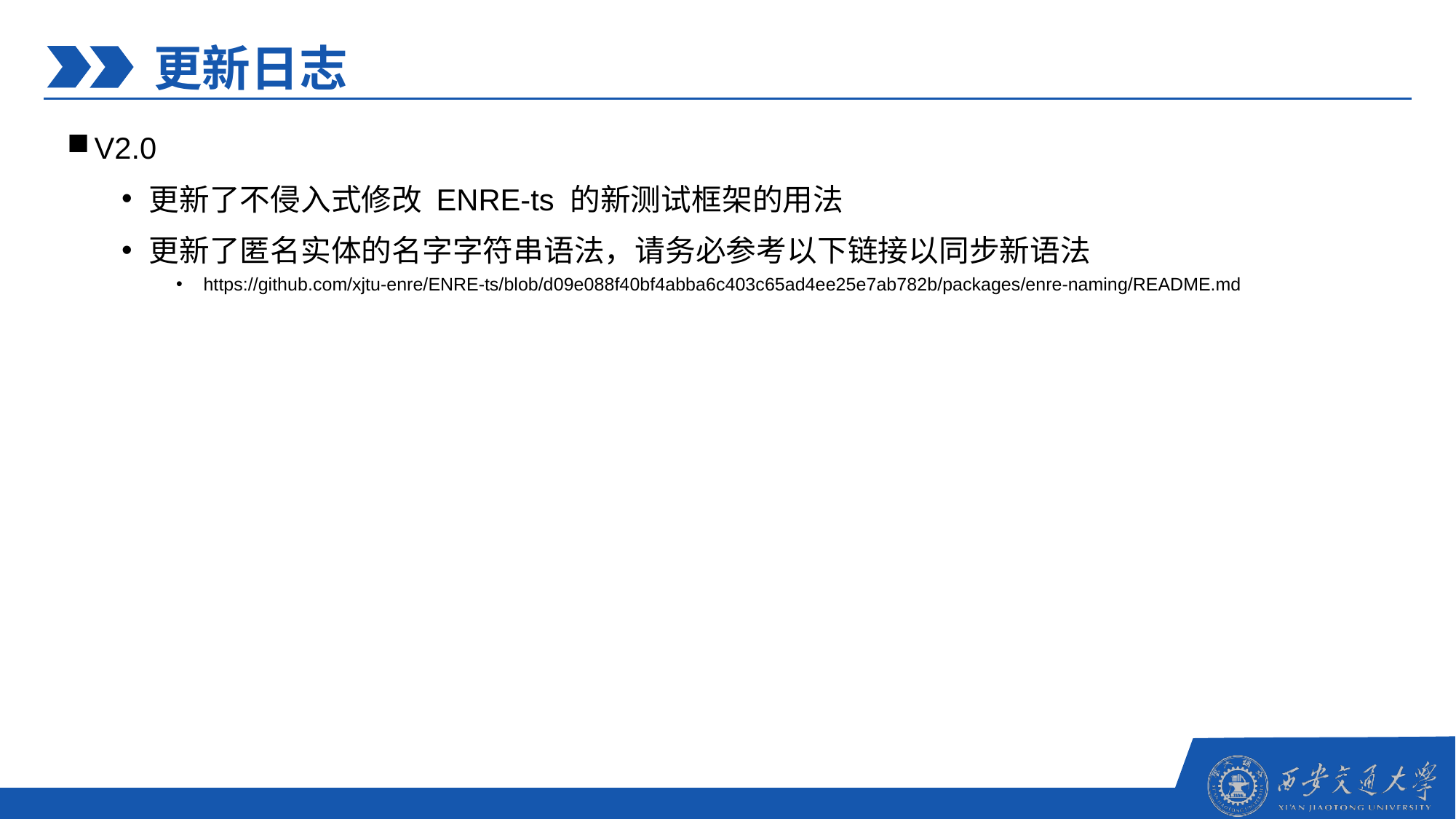

更新日志
V2.0
更新了不侵入式修改 ENRE-ts 的新测试框架的用法
更新了匿名实体的名字字符串语法，请务必参考以下链接以同步新语法
https://github.com/xjtu-enre/ENRE-ts/blob/d09e088f40bf4abba6c403c65ad4ee25e7ab782b/packages/enre-naming/README.md